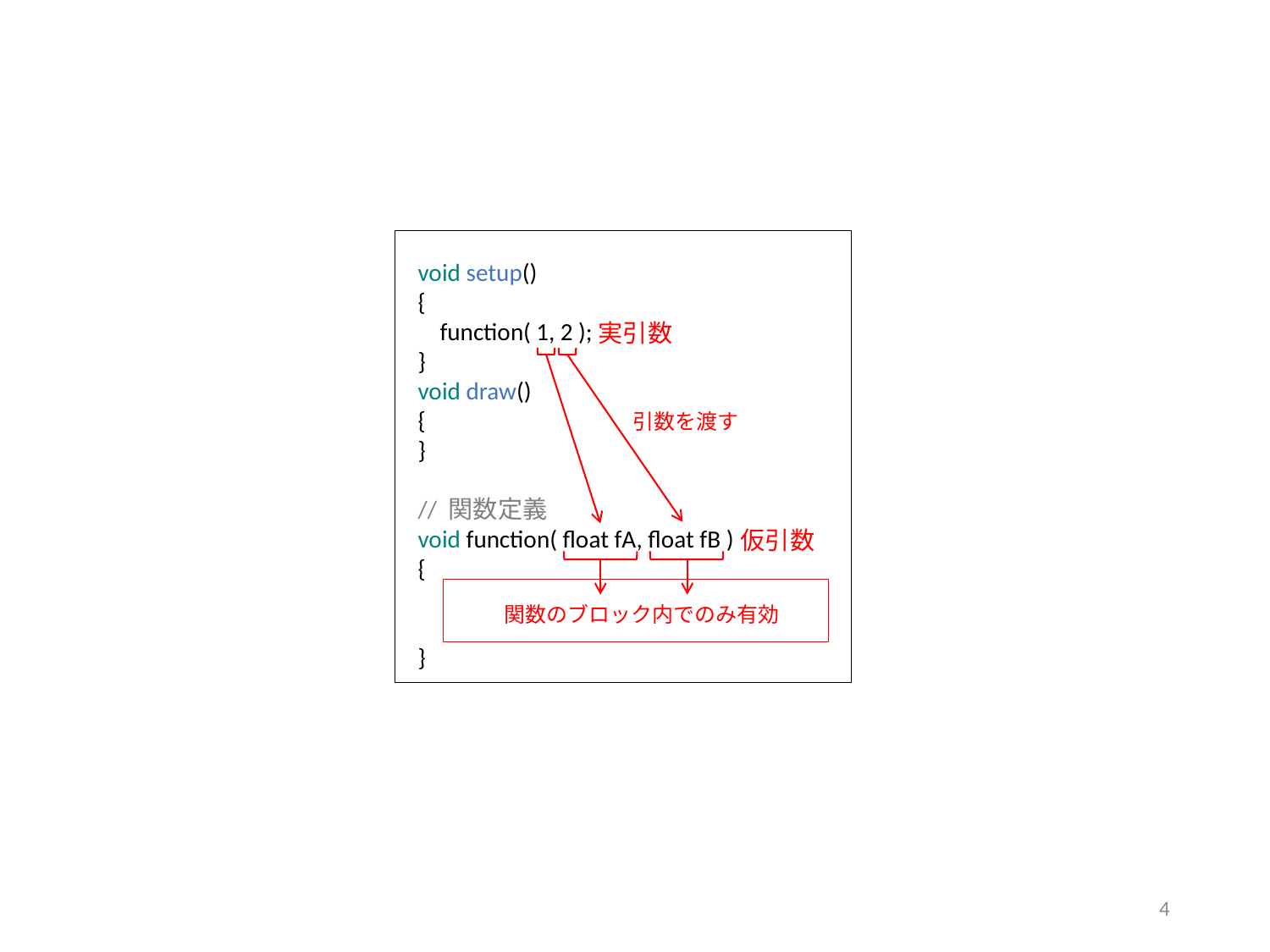

#

void setup()
{
    function( 1, 2 );
}
void draw()
{
}

// 関数定義
void function( float fA, float fB )
{

}
実引数

引数を渡す

仮引数

関数のブロック内でのみ有効

4